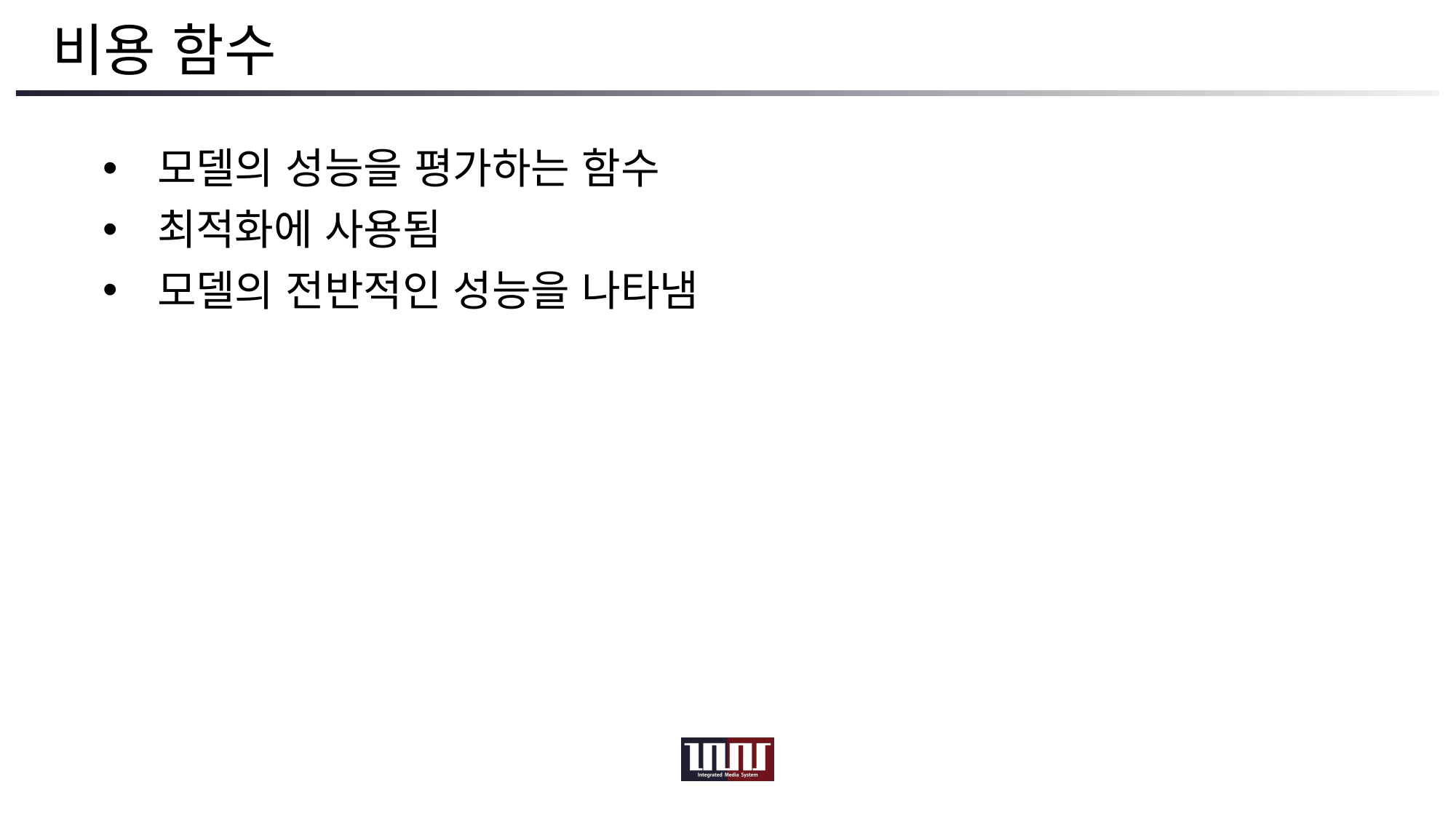

# 비용 함수
모델의 성능을 평가하는 함수
최적화에 사용됨
모델의 전반적인 성능을 나타냄